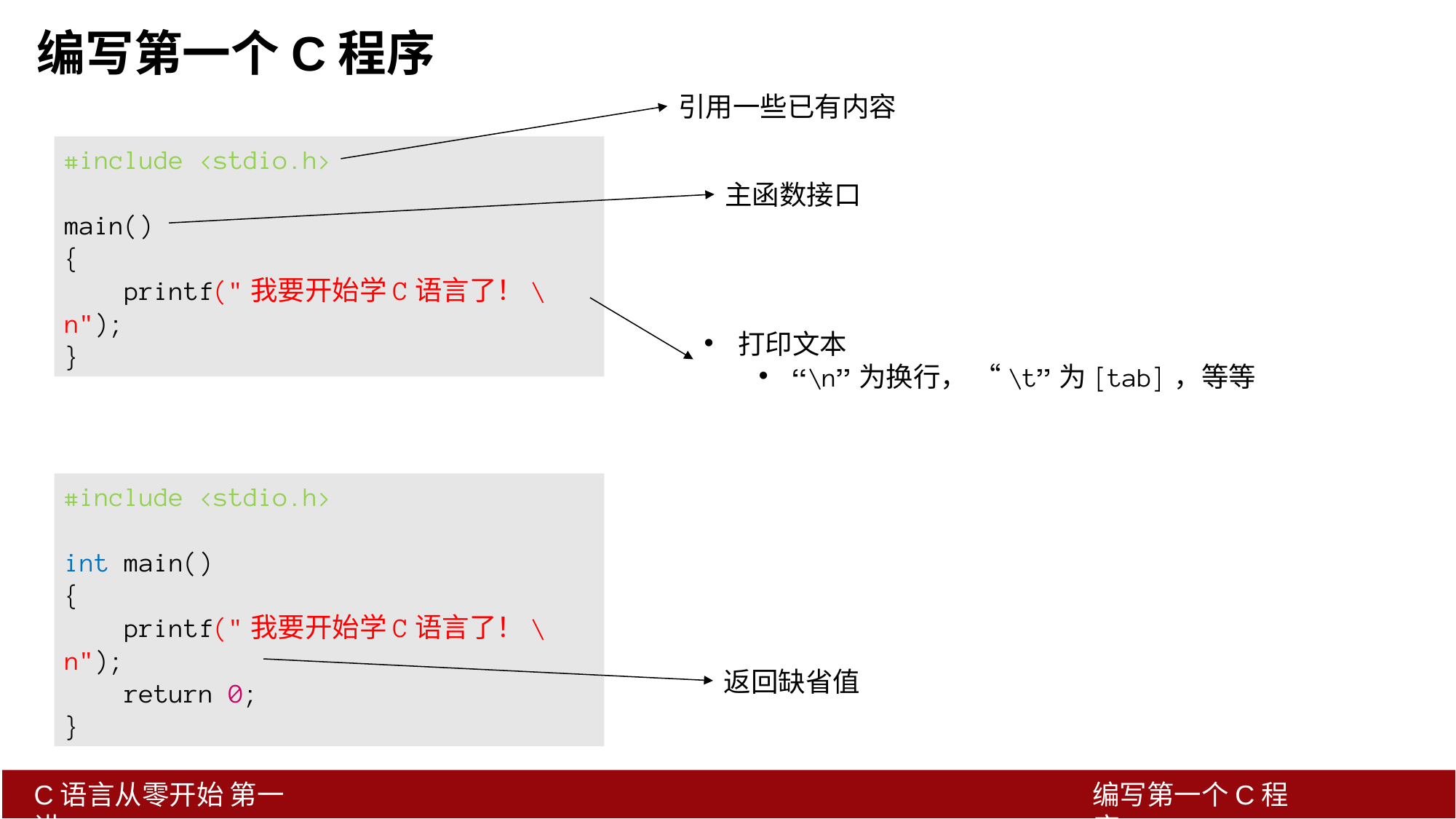

# 编写第一个C程序
引用一些已有内容
#include <stdio.h>

main()
{
    printf("我要开始学C语言了！\n");
}
主函数接口
打印文本
“\n”为换行， “\t”为[tab]，等等
#include <stdio.h>

int main()
{
    printf("我要开始学C语言了！\n");
    return 0;
}
返回缺省值